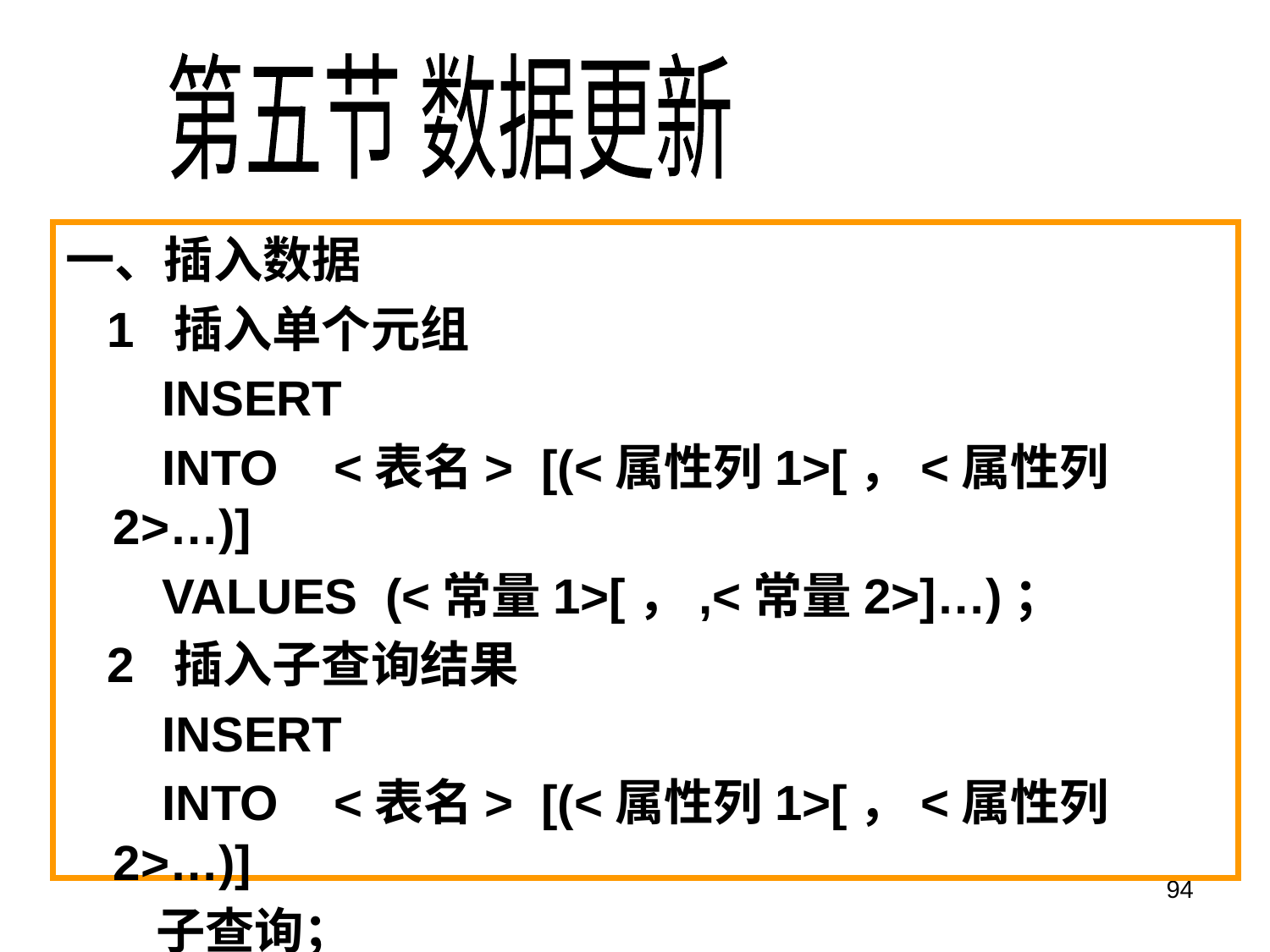

第五节 数据更新
一、插入数据
   1  插入单个元组
       INSERT
       INTO    <表名>  [(<属性列1>[，<属性列2>…)]
       VALUES  (<常量1>[，,<常量2>]…)；
   2  插入子查询结果
       INSERT
       INTO    <表名>  [(<属性列1>[，<属性列2>…)]
       子查询；
94